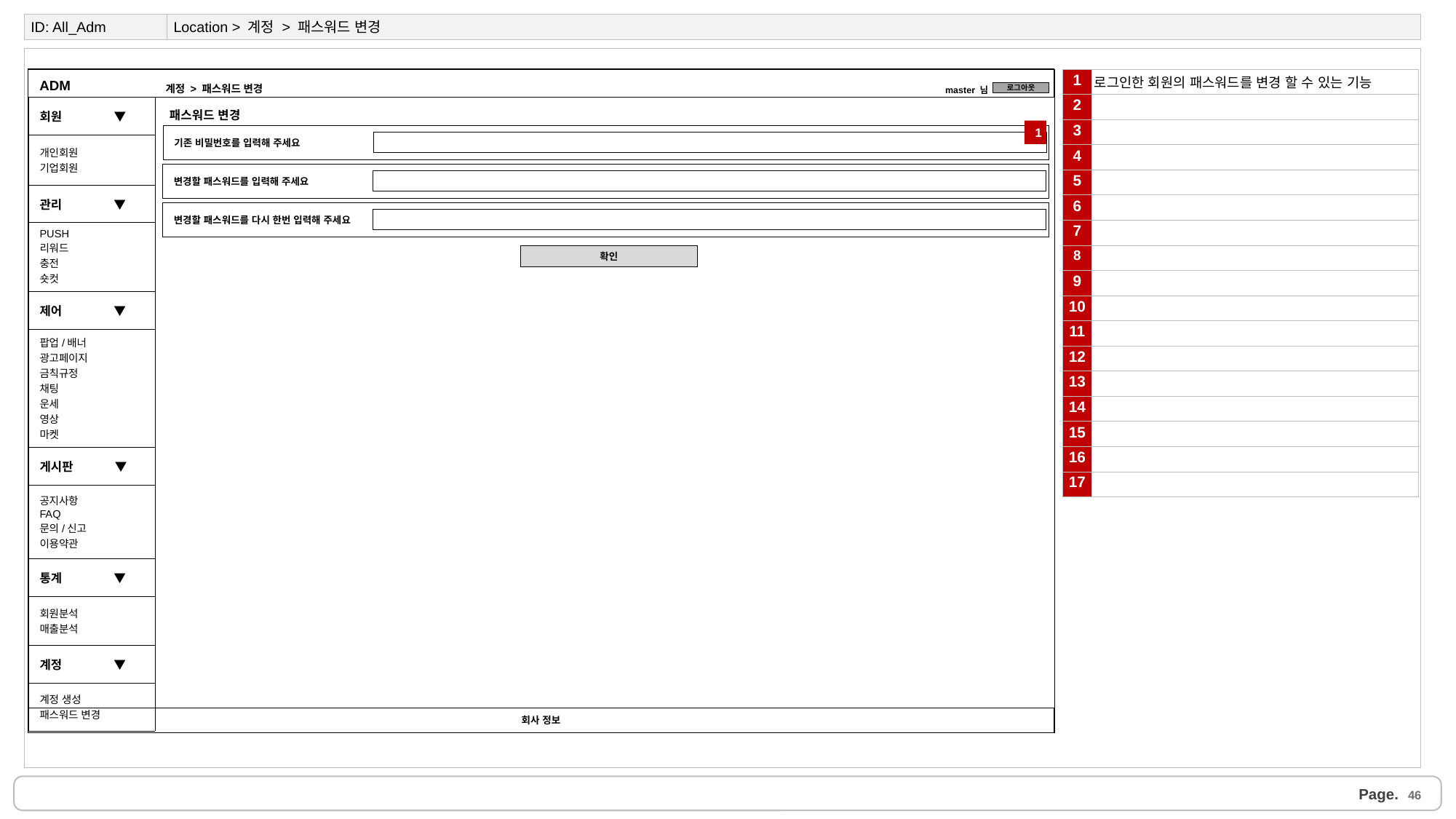

ID: All_Adm
Location > 계정 > 패스워드 변경

| 1 | 로그인한 회원의 패스워드를 변경 할 수 있는 기능 |
| --- | --- |
| 2 |  |
| 3 |  |
| 4 |  |
| 5 |  |
| 6 |  |
| 7 |  |
| 8 |  |
| 9 |  |
| 10 |  |
| 11 |  |
| 12 |  |
| 13 |  |
| 14 |  |
| 15 |  |
| 16 |  |
| 17 |  |

ADM
계정 > 패스워드 변경
master 님
로그아웃
| 회원 ▼ |
| --- |
| 개인회원 기업회원 |
| 관리 ▼ |
| PUSH 리워드 충전 숏컷 |
| 제어 ▼ |
| 팝업/배너 광고페이지 금칙규정 채팅 운세 영상 마켓 |
| 게시판 ▼ |
| 공지사항 FAQ 문의/신고 이용약관 |
| 통계 ▼ |
| 회원분석 매출분석 |
| 계정 ▼ |
| 계정 생성 패스워드 변경 |
패스워드 변경
1
기존 비밀번호를 입력해 주세요

변경할 패스워드를 입력해 주세요

변경할 패스워드를 다시 한번 입력해 주세요

확인

회사 정보
46